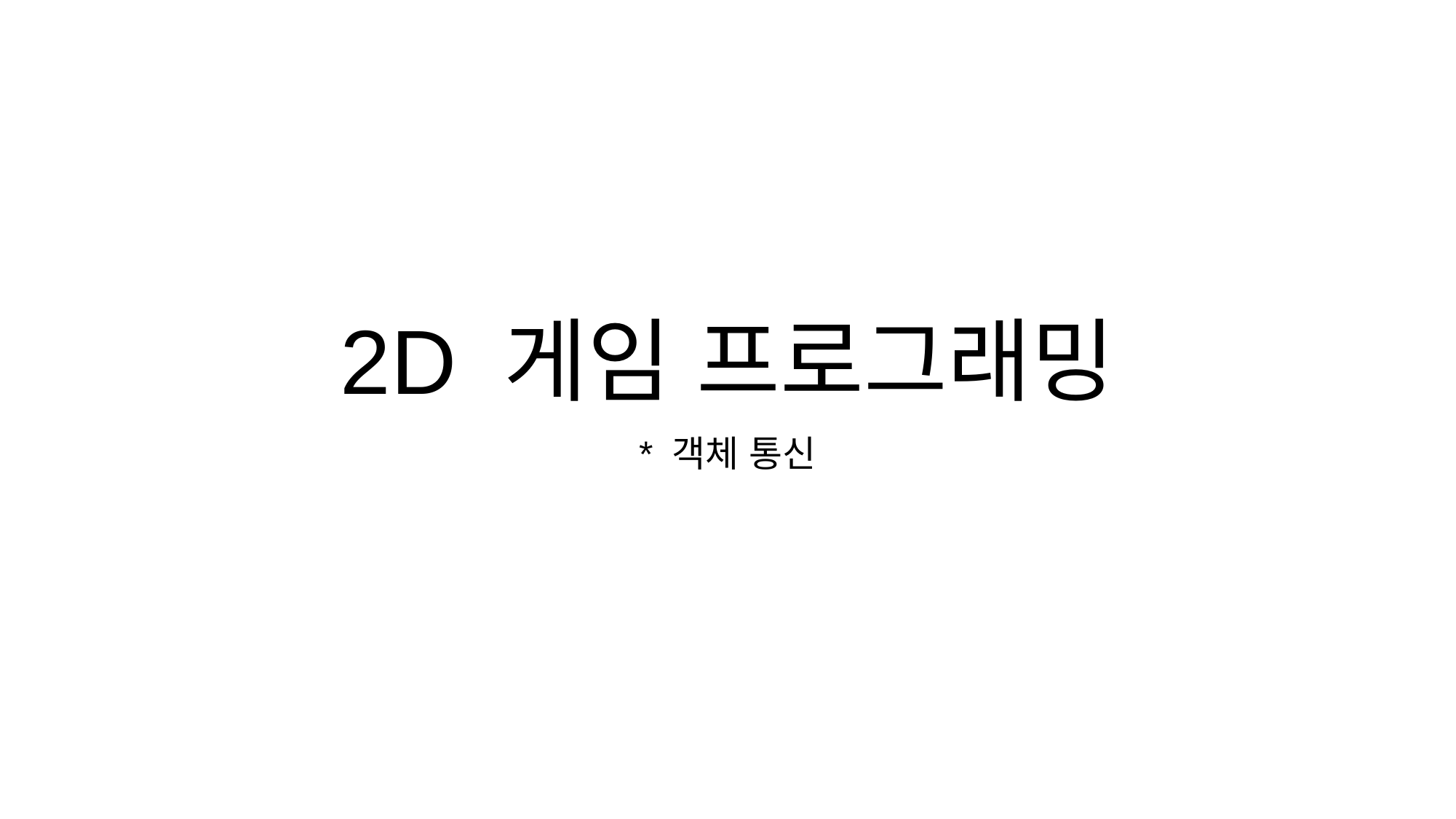

# 2D 게임 프로그래밍
* 객체 통신